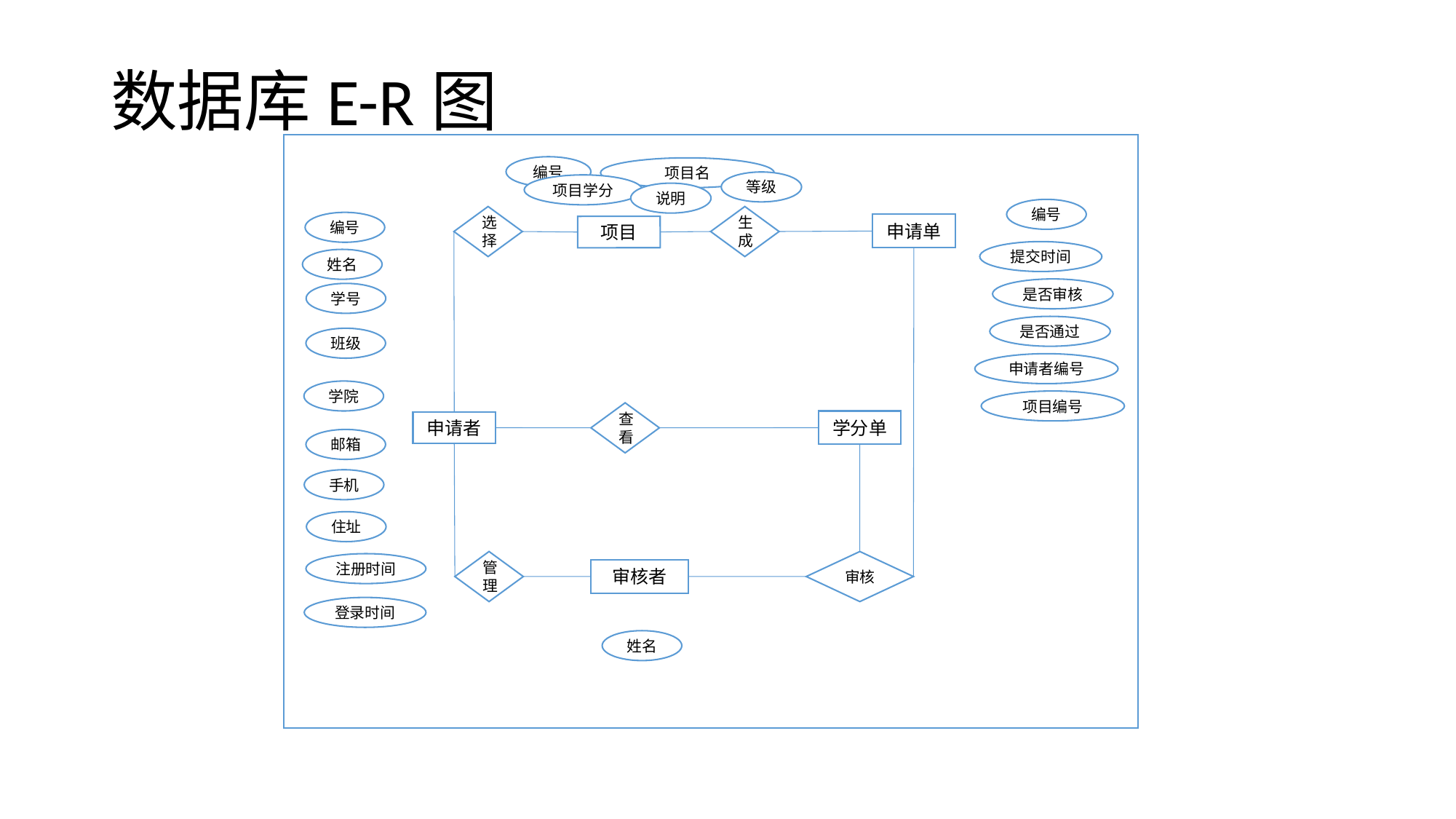

数据库E-R图

编号
项目名
等级
项目学分
说明
编号
选择
生成
编号
申请单
项目
提交时间
姓名
是否审核
学号
是否通过
班级
申请者编号
学院
项目编号
查看
学分单
申请者
邮箱
手机
住址
管理
审核
注册时间
审核者
登录时间
姓名